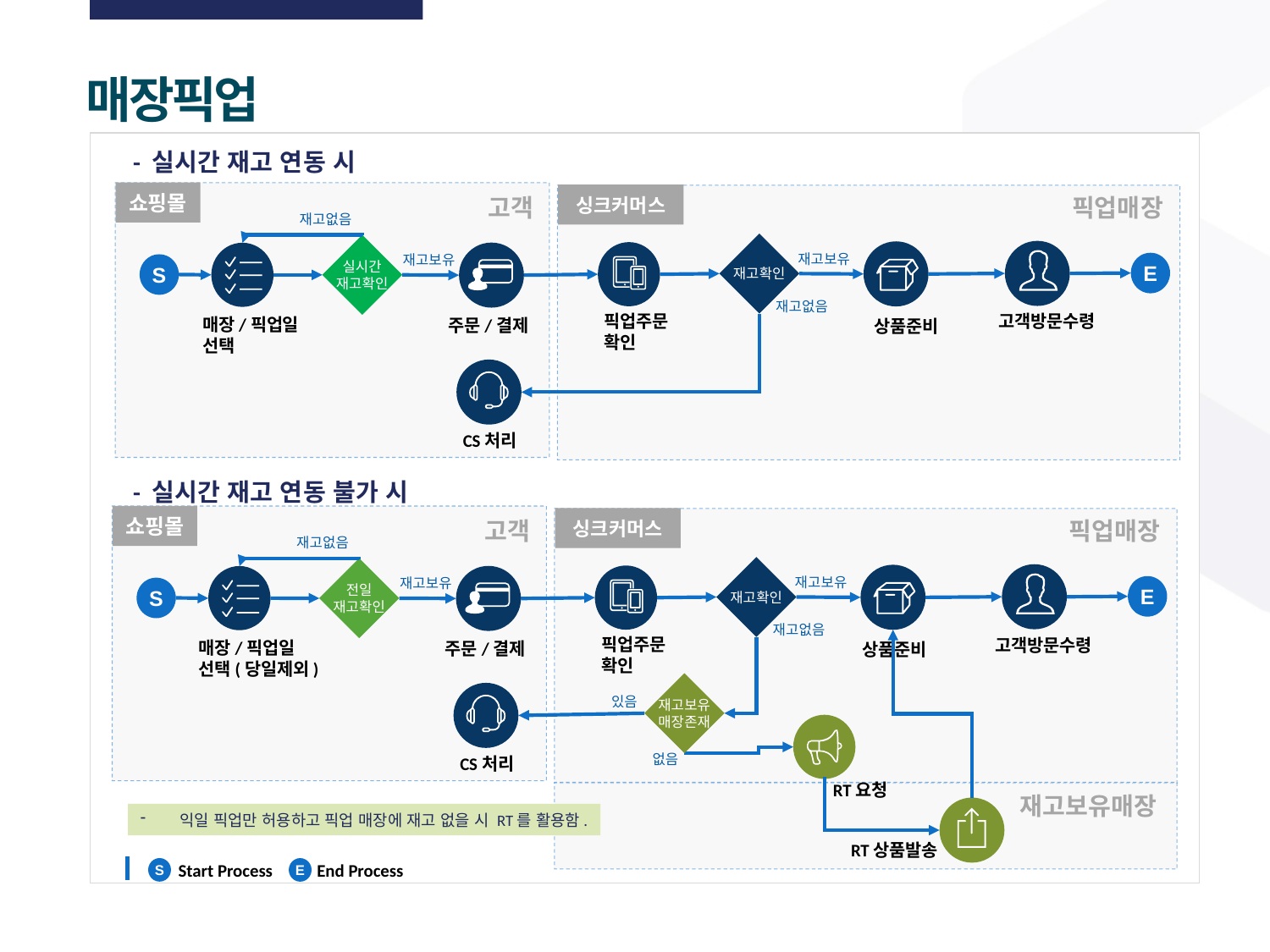

매장픽업

- 실시간 재고 연동 시
쇼핑몰

싱크커머스

고객
픽업매장
재고없음
재고확인
실시간
재고확인

고객방문수령

재고보유
재고보유

E
S

재고없음
픽업주문
확인
매장/픽업일
선택
주문/결제
상품준비

CS처리
- 실시간 재고 연동 불가 시
쇼핑몰

싱크커머스

고객
픽업매장
재고없음
재고확인
전일
재고확인

고객방문수령

재고보유
재고보유

E
S

재고없음
픽업주문
확인
매장/픽업일
선택(당일제외)
주문/결제
상품준비
재고보유
매장존재

있음

없음
CS처리
RT요청

재고보유매장

익일 픽업만 허용하고 픽업 매장에 재고 없을 시 RT를 활용함.
RT상품발송
Start Process
End Process
S
E